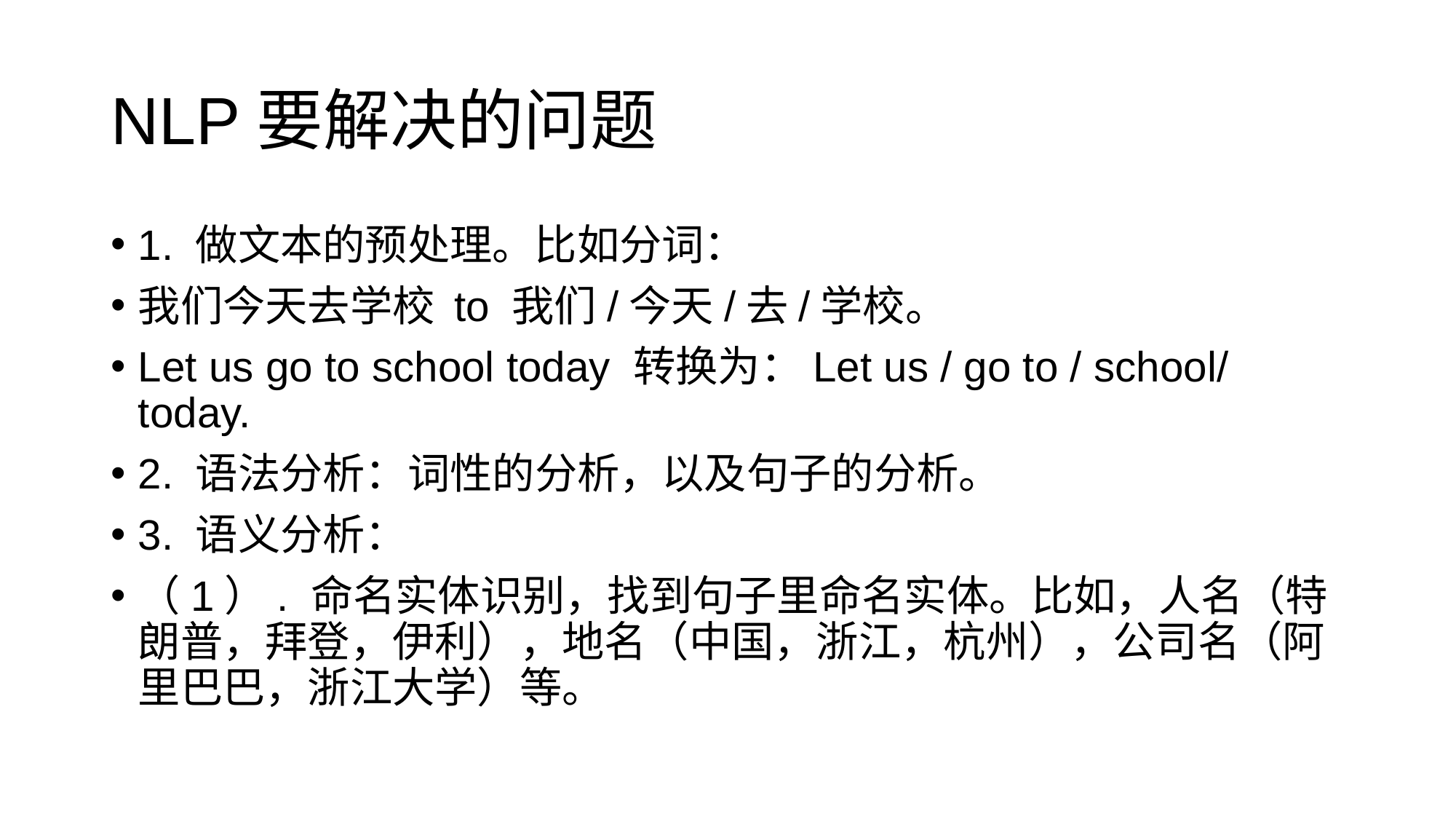

# NLP要解决的问题
1. 做文本的预处理。比如分词：
我们今天去学校 to 我们/今天/去/学校。
Let us go to school today 转换为：Let us / go to / school/ today.
2. 语法分析：词性的分析，以及句子的分析。
3. 语义分析：
（1）. 命名实体识别，找到句子里命名实体。比如，人名（特朗普，拜登，伊利），地名（中国，浙江，杭州），公司名（阿里巴巴，浙江大学）等。